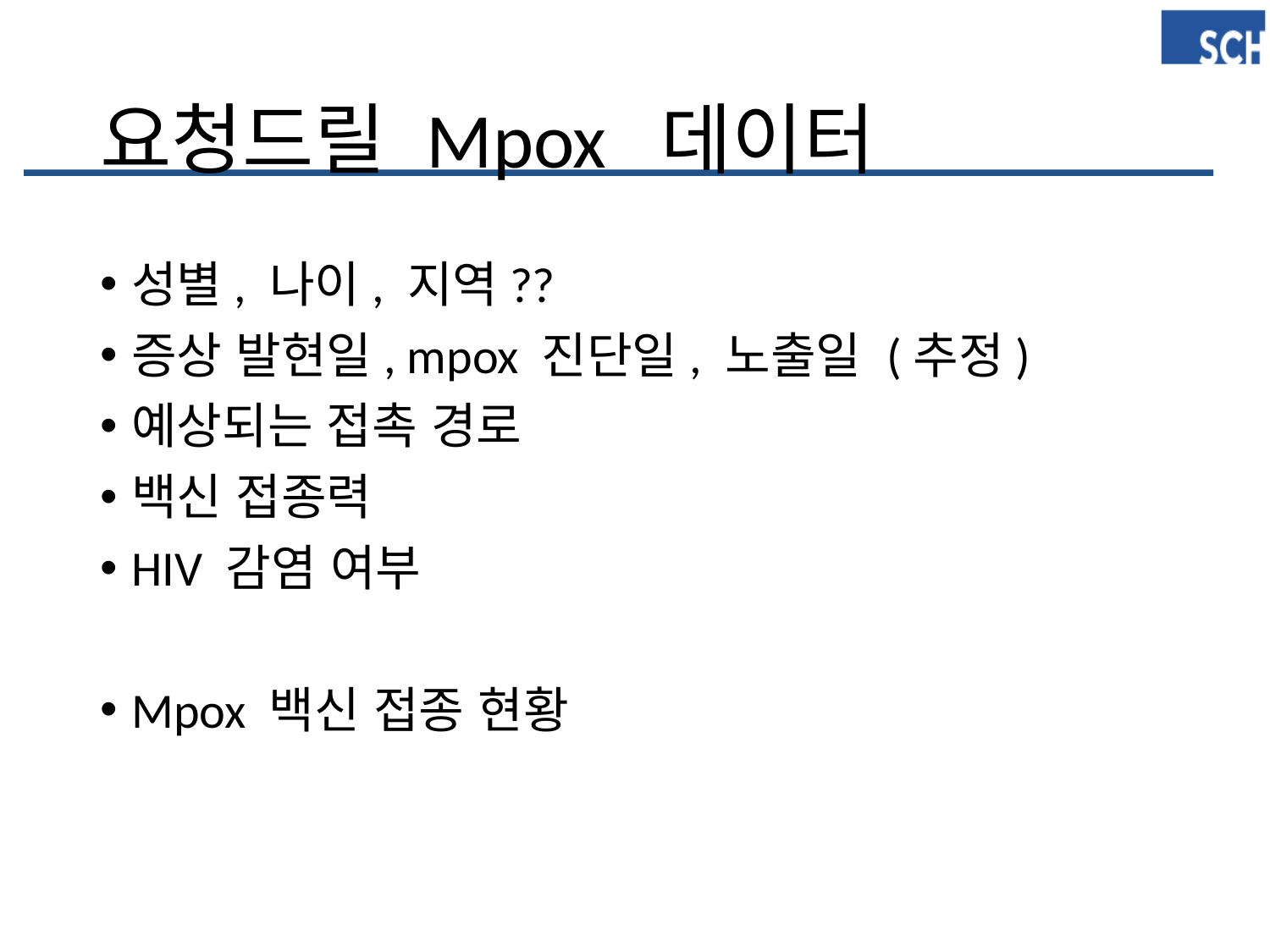

# 요청드릴 Mpox  데이터
성별, 나이, 지역??
증상 발현일, mpox 진단일, 노출일 (추정)
예상되는 접촉 경로
백신 접종력
HIV 감염 여부

Mpox 백신 접종 현황